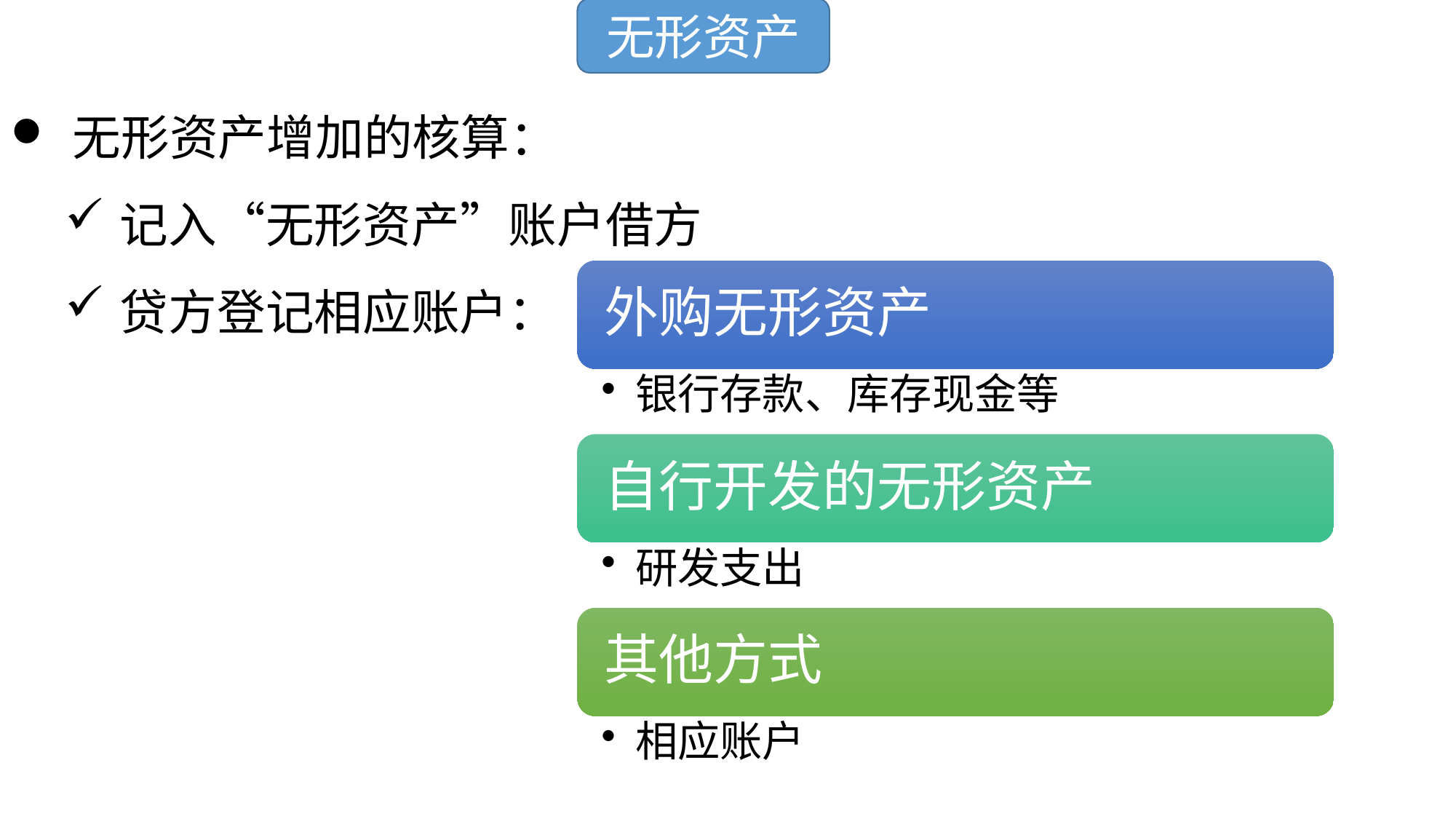

无形资产
 无形资产增加的核算：
记入“无形资产”账户借方
贷方登记相应账户：
外购无形资产
银行存款、库存现金等
自行开发的无形资产
研发支出
其他方式
相应账户